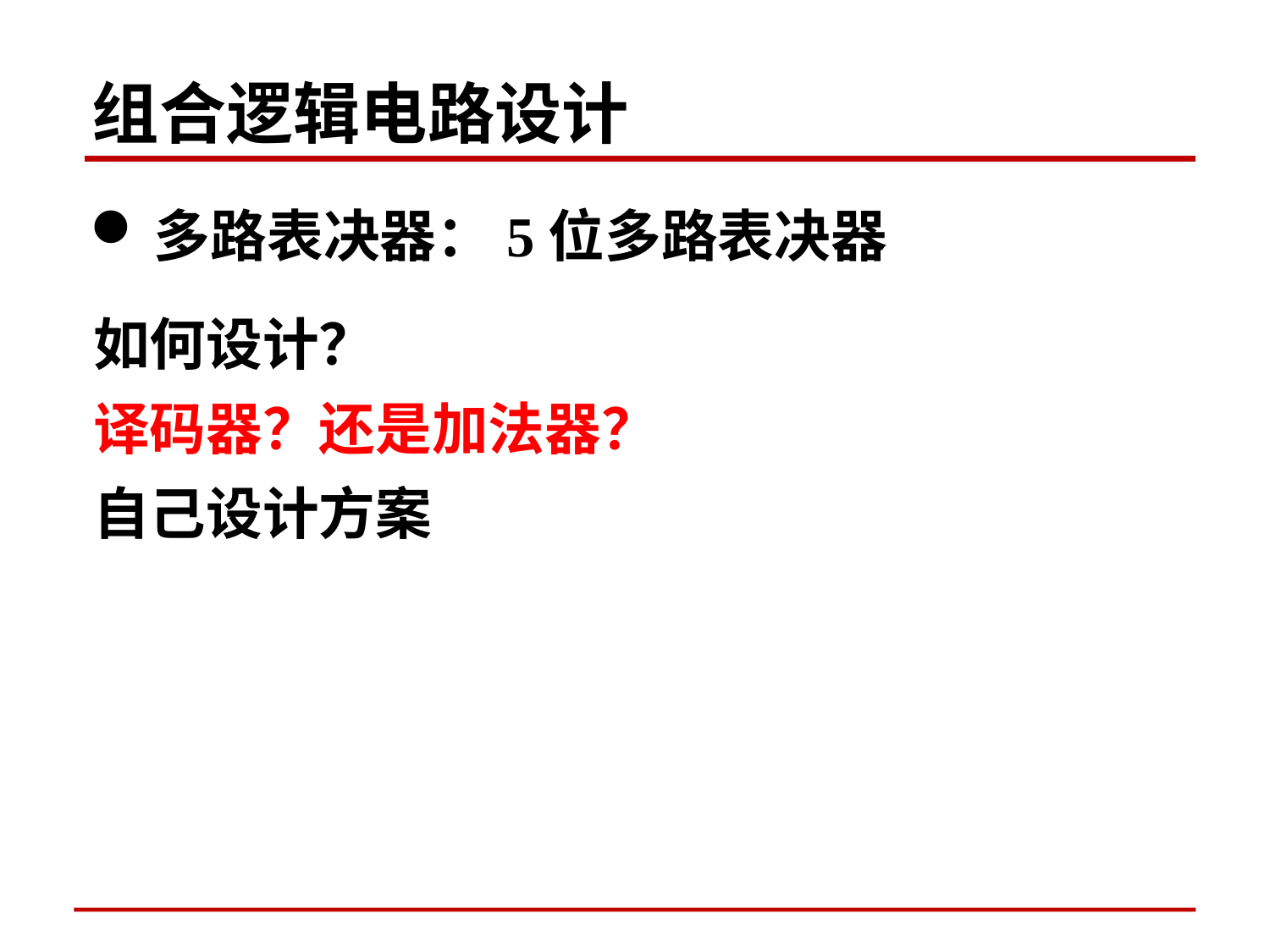

组合逻辑电路设计
多路表决器：5位多路表决器
如何设计？
译码器？还是加法器？
自己设计方案